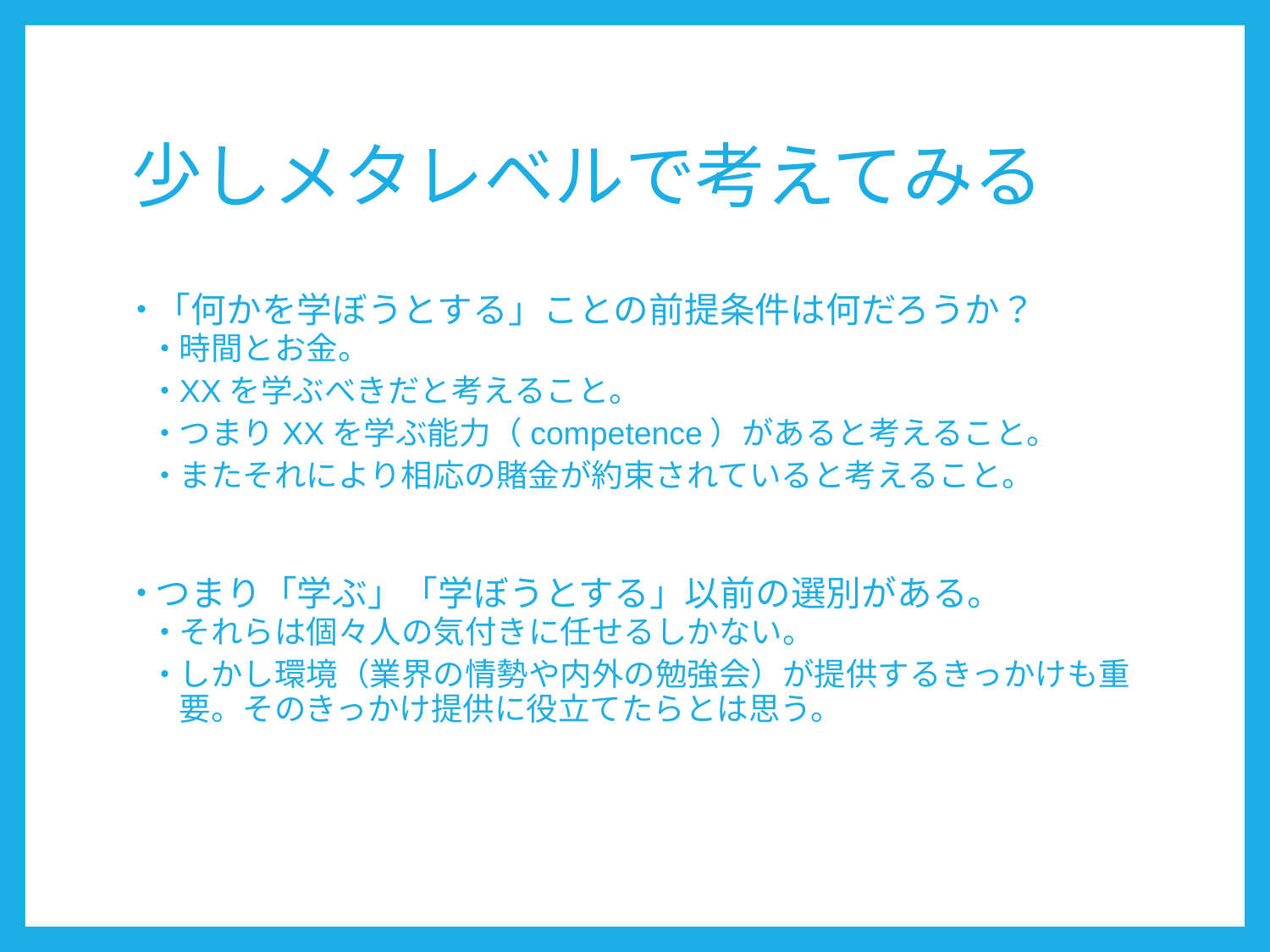

# 少しメタレベルで考えてみる
「何かを学ぼうとする」ことの前提条件は何だろうか？
時間とお金。
XXを学ぶべきだと考えること。
つまりXXを学ぶ能力（competence）があると考えること。
またそれにより相応の賭金が約束されていると考えること。

つまり「学ぶ」「学ぼうとする」以前の選別がある。
それらは個々人の気付きに任せるしかない。
しかし環境（業界の情勢や内外の勉強会）が提供するきっかけも重要。そのきっかけ提供に役立てたらとは思う。